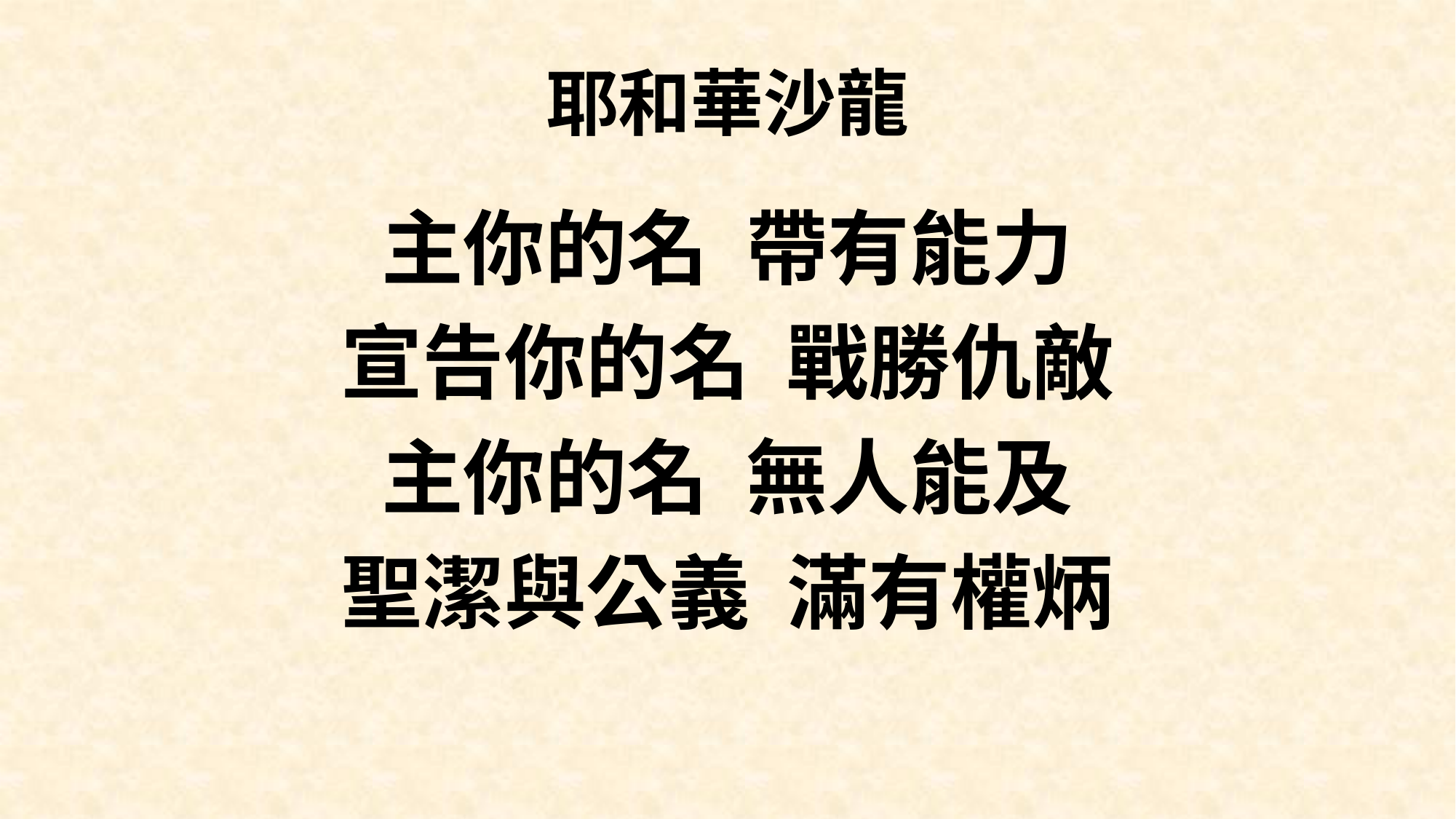

# 耶和華沙龍
主你的名  帶有能力
宣告你的名  戰勝仇敵
主你的名  無人能及
聖潔與公義  滿有權炳